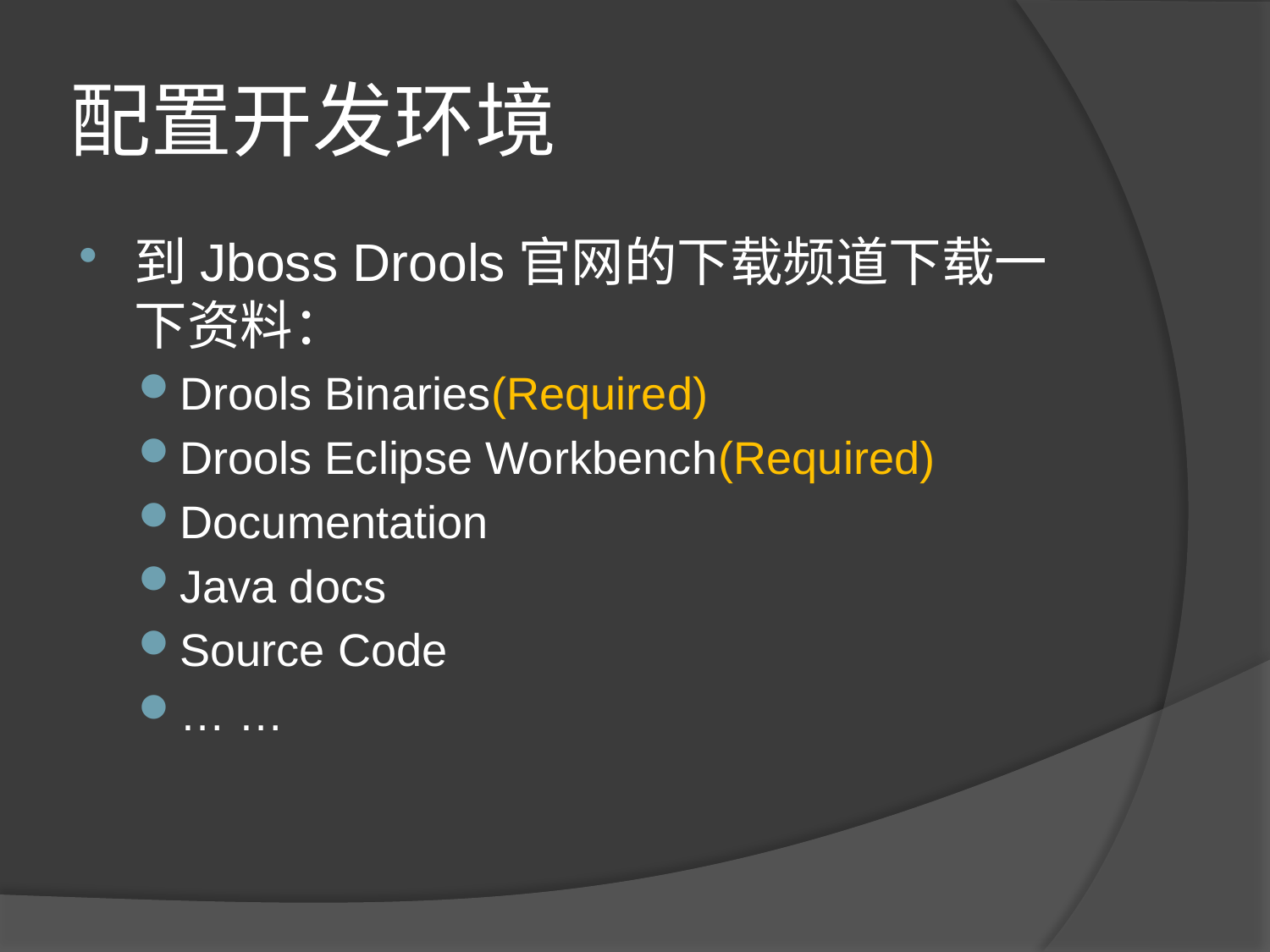

# 配置开发环境
到Jboss Drools官网的下载频道下载一下资料：
Drools Binaries(Required)
Drools Eclipse Workbench(Required)
Documentation
Java docs
Source Code
… …